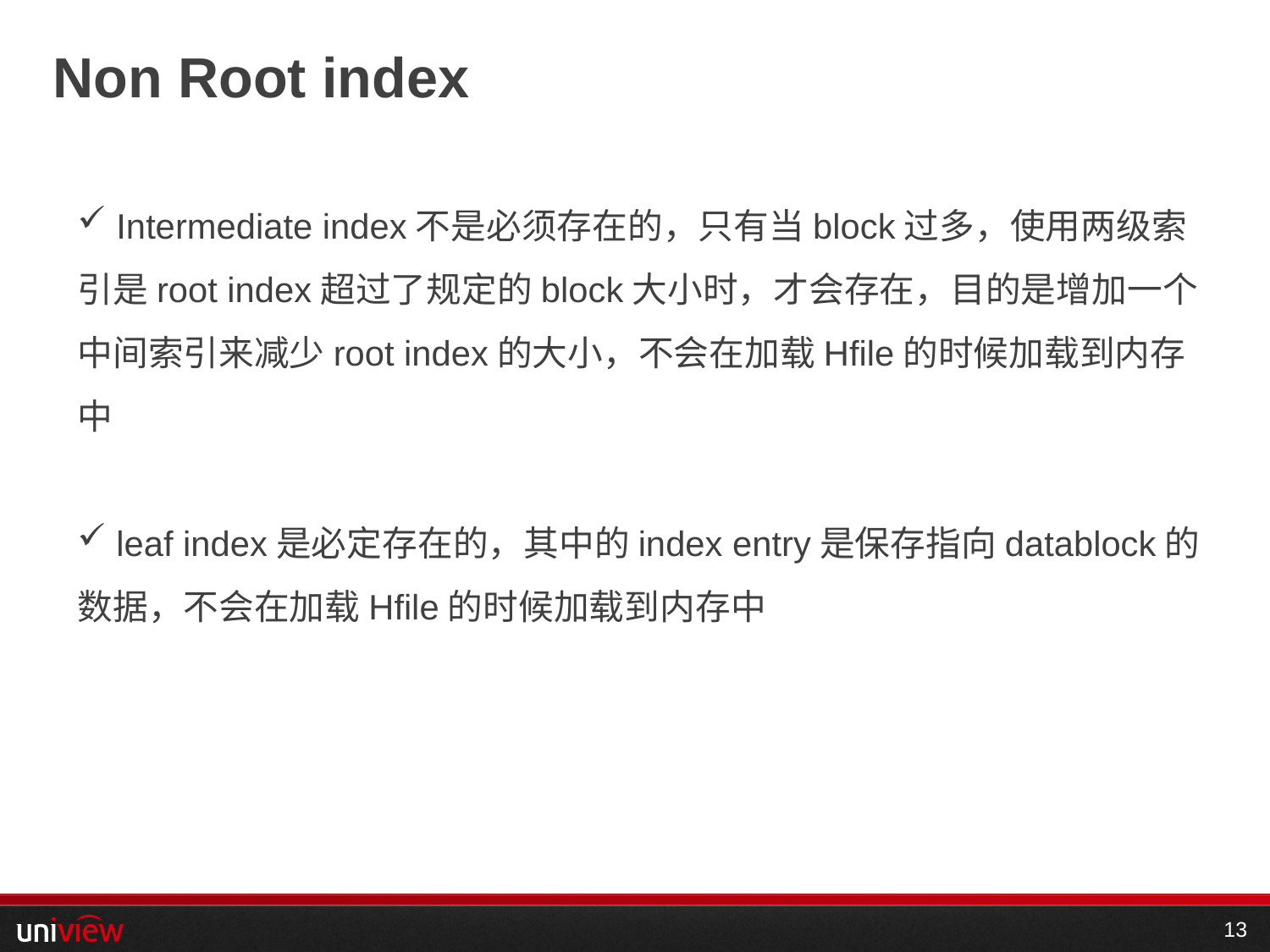

# Non Root index
 Intermediate index不是必须存在的，只有当block过多，使用两级索引是root index超过了规定的block大小时，才会存在，目的是增加一个中间索引来减少root index的大小，不会在加载Hfile的时候加载到内存中

 leaf index是必定存在的，其中的index entry是保存指向datablock的数据，不会在加载Hfile的时候加载到内存中